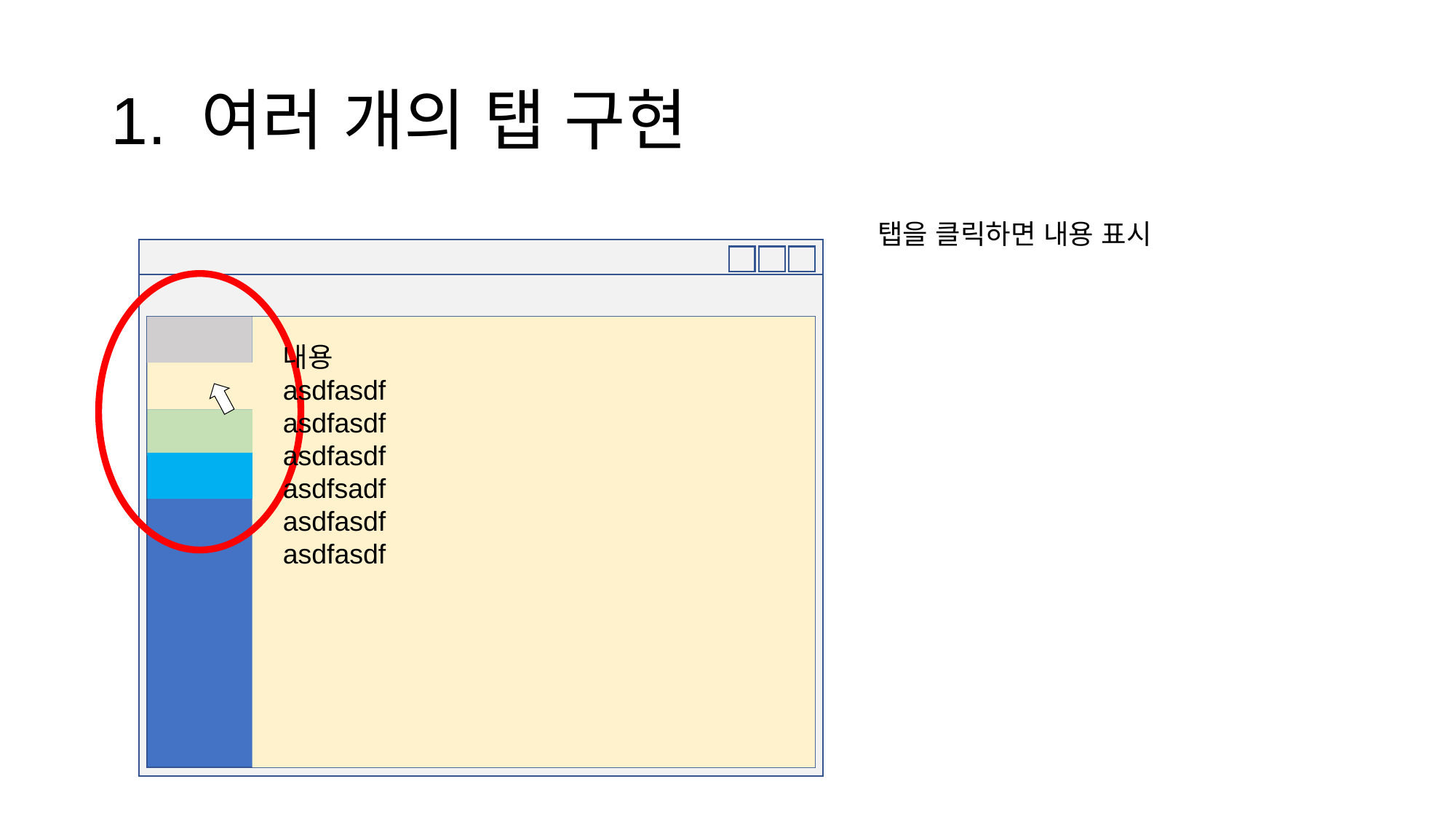

# 1. 여러 개의 탭 구현
탭을 클릭하면 내용 표시

내용
asdfasdf
asdfasdf
asdfasdf
asdfsadf
asdfasdf
asdfasdf